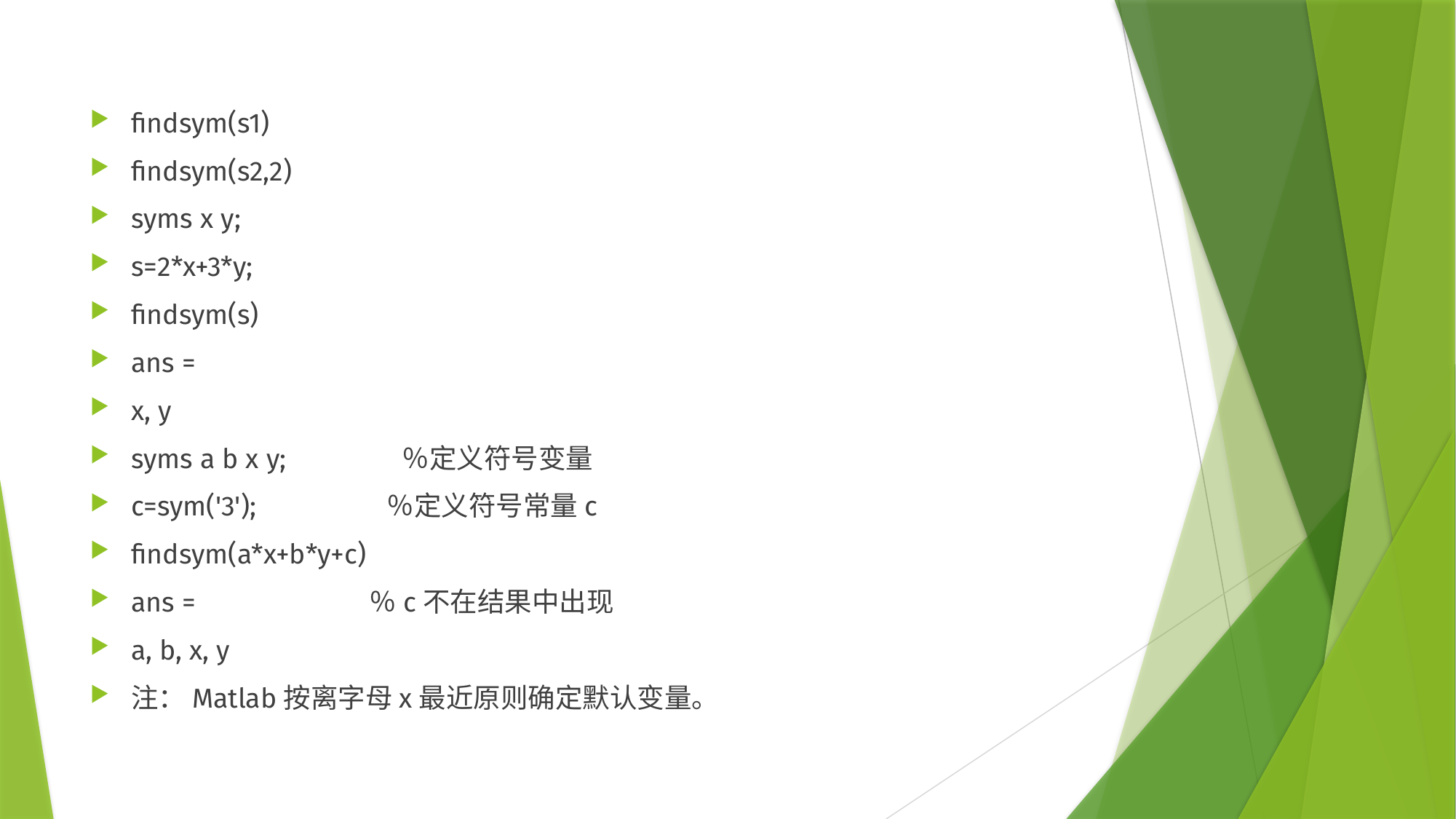

findsym(s1)
findsym(s2,2)
syms x y;
s=2*x+3*y;
findsym(s)
ans =
x, y
syms a b x y;               ％定义符号变量
c=sym('3');                 ％定义符号常量c
findsym(a*x+b*y+c)
ans =                       ％c不在结果中出现
a, b, x, y
注：Matlab按离字母x最近原则确定默认变量。